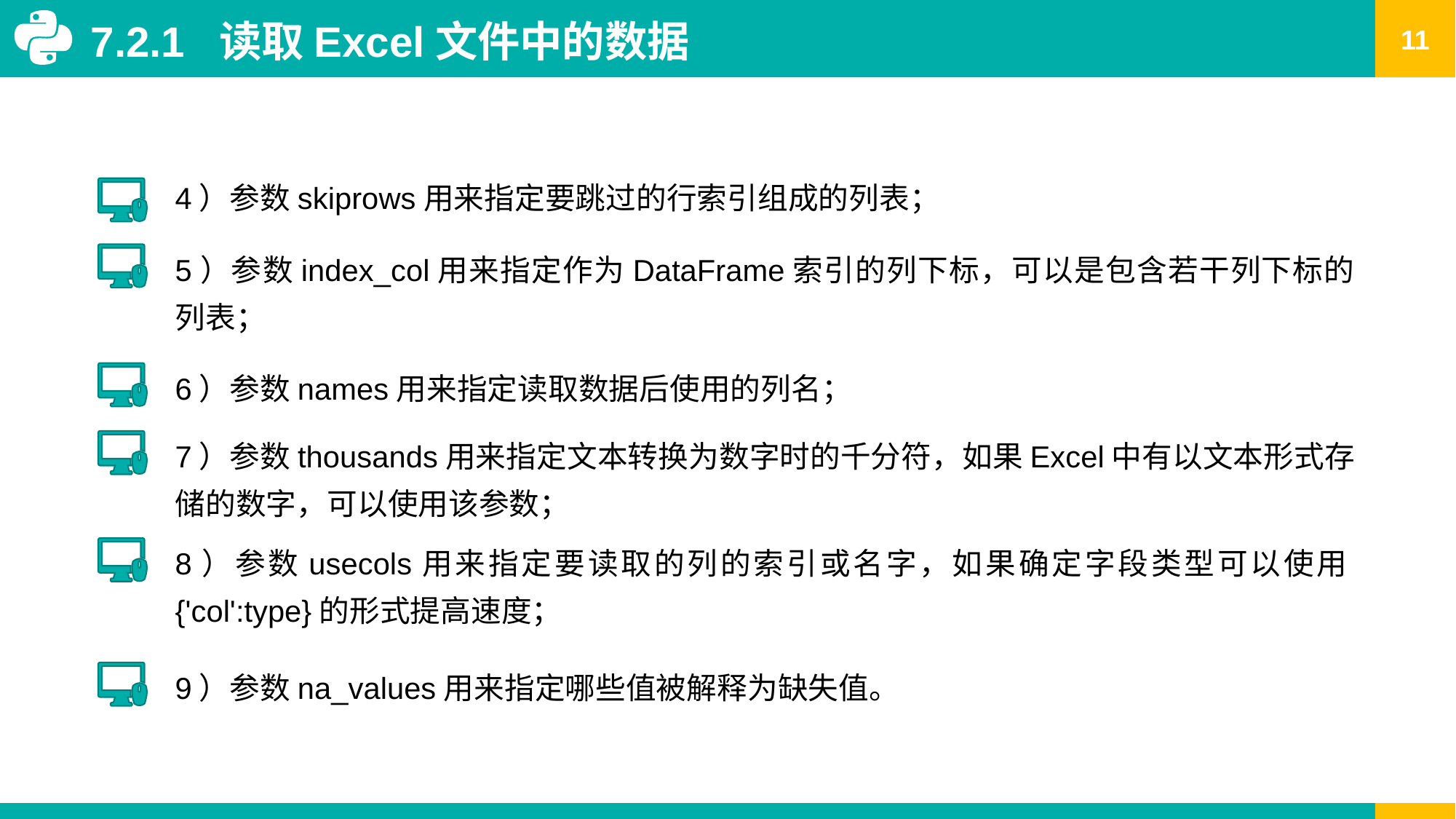

7.2.1  读取Excel文件中的数据
4）参数skiprows用来指定要跳过的行索引组成的列表；

5）参数index_col用来指定作为DataFrame索引的列下标，可以是包含若干列下标的列表；

6）参数names用来指定读取数据后使用的列名；

7）参数thousands用来指定文本转换为数字时的千分符，如果Excel中有以文本形式存储的数字，可以使用该参数；

8）参数usecols用来指定要读取的列的索引或名字，如果确定字段类型可以使用{'col':type}的形式提高速度；

9）参数na_values用来指定哪些值被解释为缺失值。